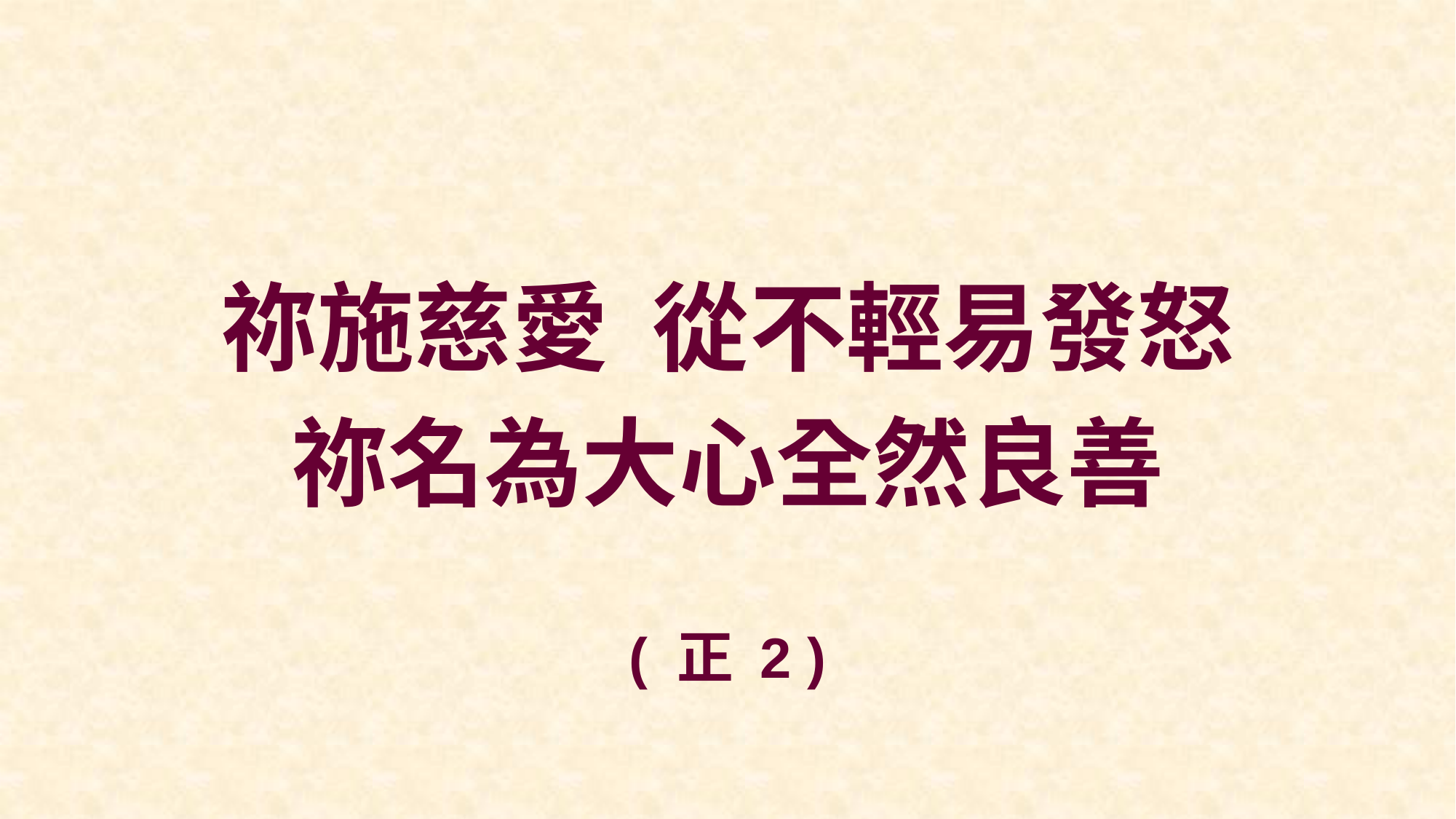

祢施慈愛  從不輕易發怒
祢名為大心全然良善
( 正 2 )